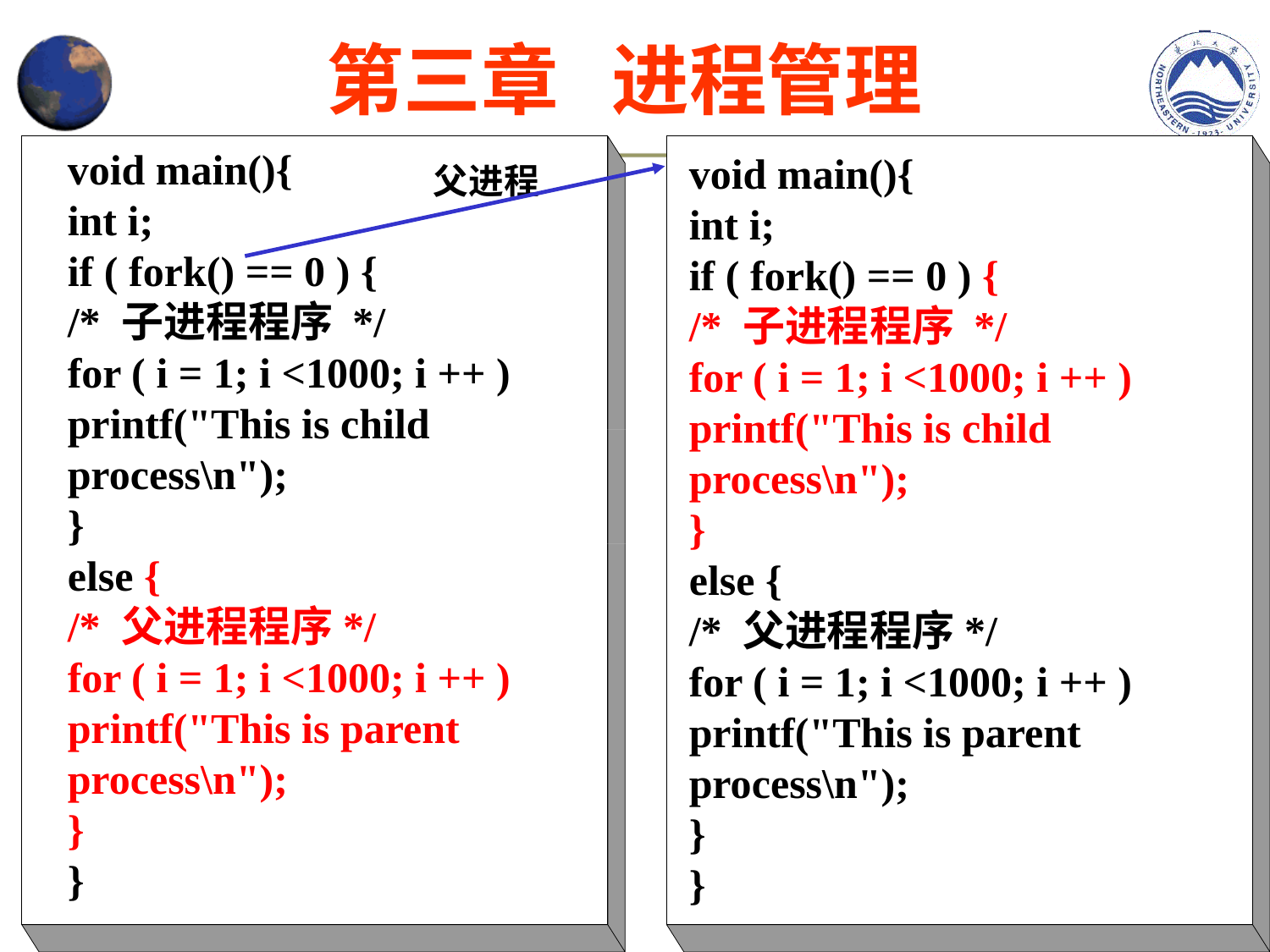

第三章   进程管理

void main(){
int i;
if ( fork() == 0 ) {
/* 子进程程序 */
for ( i = 1; i <1000; i ++ )
printf("This is child process\n");
}
else {
/* 父进程程序*/
for ( i = 1; i <1000; i ++ )
printf("This is parent process\n");
}
}

void main(){
int i;
if ( fork() == 0 ) {
/* 子进程程序 */
for ( i = 1; i <1000; i ++ )
printf("This is child process\n");
}
else {
/* 父进程程序*/
for ( i = 1; i <1000; i ++ )
printf("This is parent process\n");
}
}

父进程
子进程